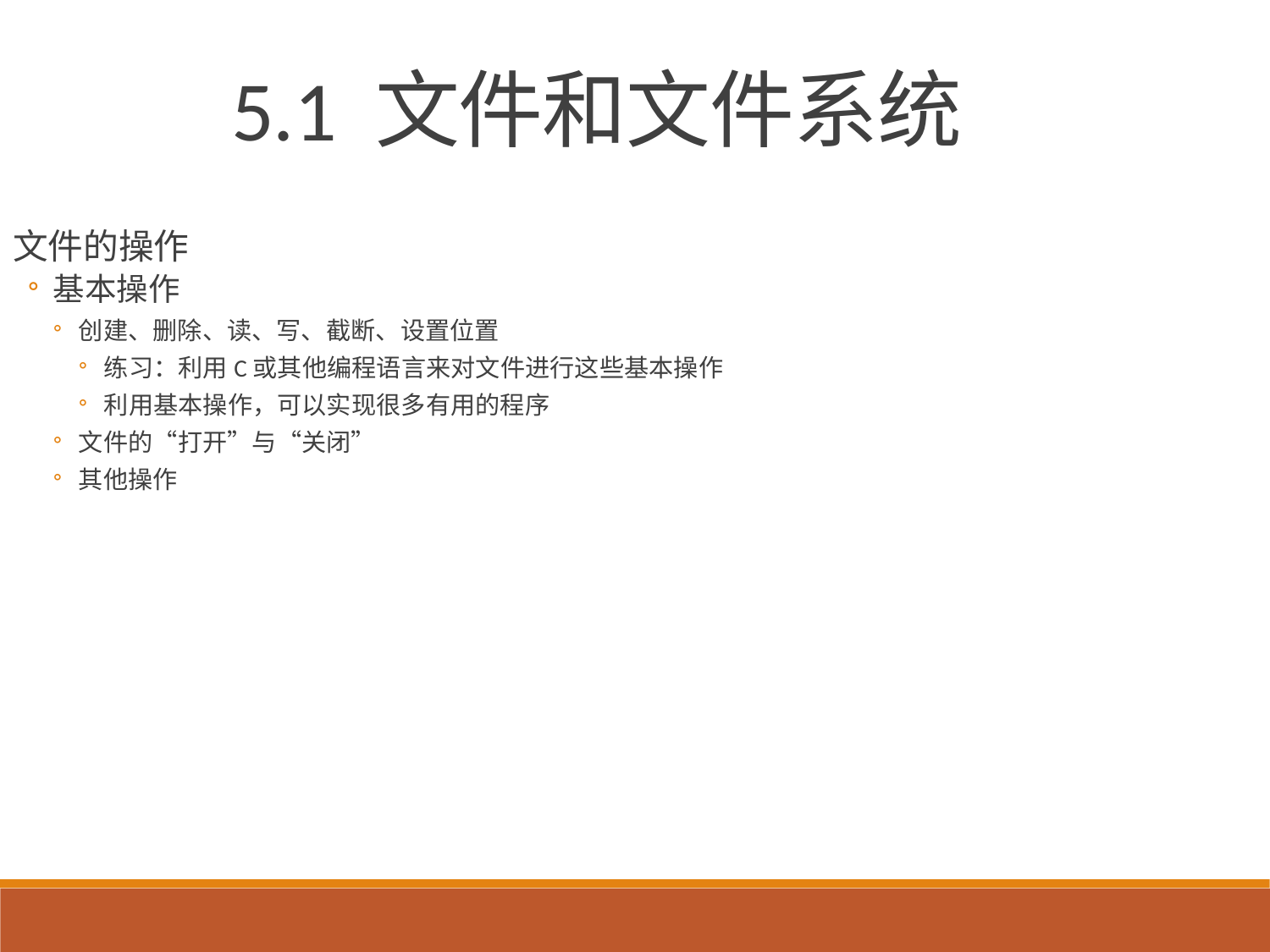

5.1 文件和文件系统
文件的操作
基本操作
创建、删除、读、写、截断、设置位置
练习：利用C或其他编程语言来对文件进行这些基本操作
利用基本操作，可以实现很多有用的程序
文件的“打开”与“关闭”
其他操作